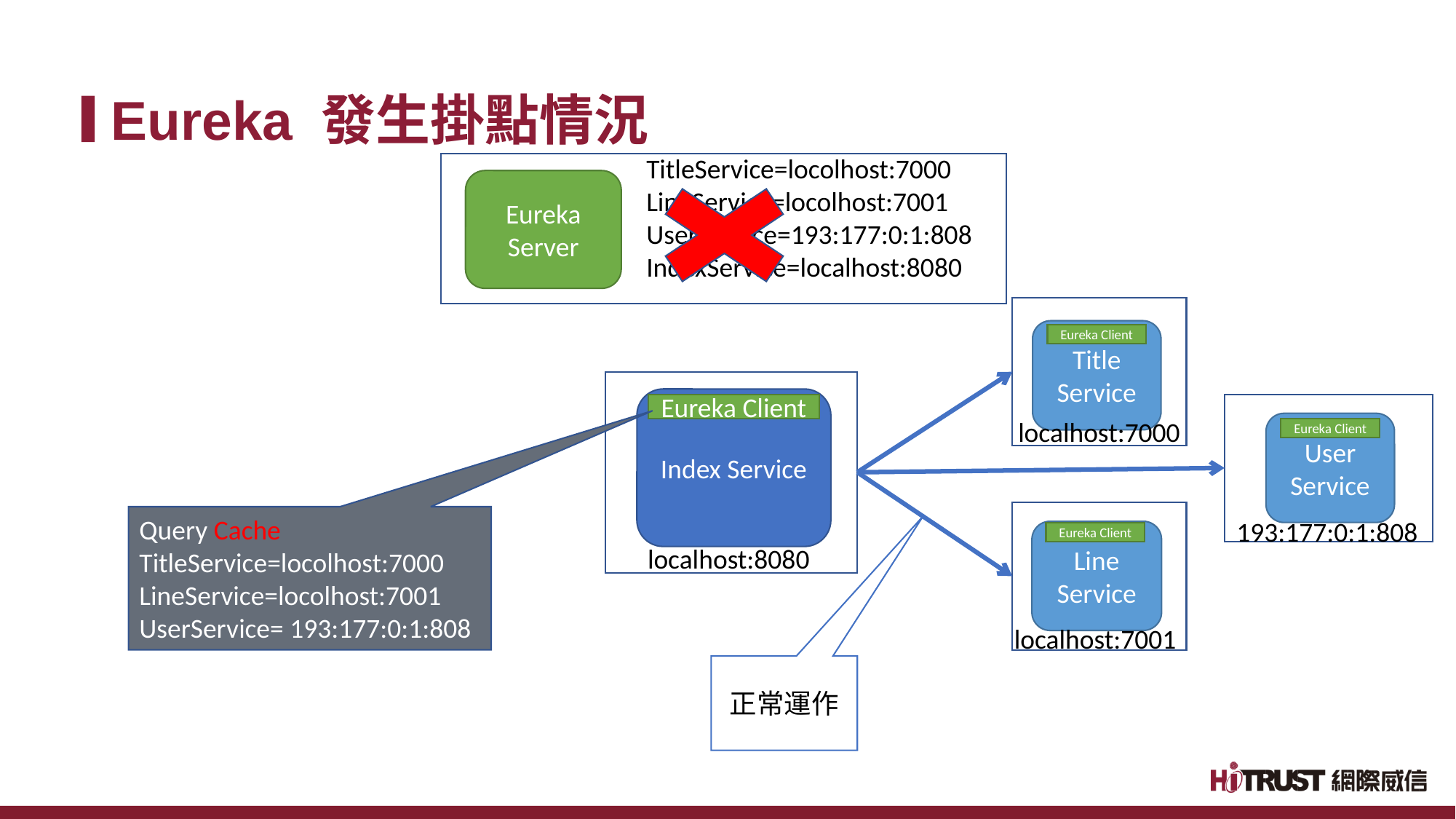

# Eureka 發生掛點情況
TitleService=locolhost:7000
LineService=locolhost:7001
UserService=193:177:0:1:808
IndexService=localhost:8080

Eureka
Server

Title Service
Eureka Client

Index Service
Eureka Client

localhost:7000
User
Service
Eureka Client

Query Cache
TitleService=locolhost:7000
LineService=locolhost:7001
UserService= 193:177:0:1:808
193:177:0:1:808
Line Service
Eureka Client
localhost:8080
localhost:7001
正常運作